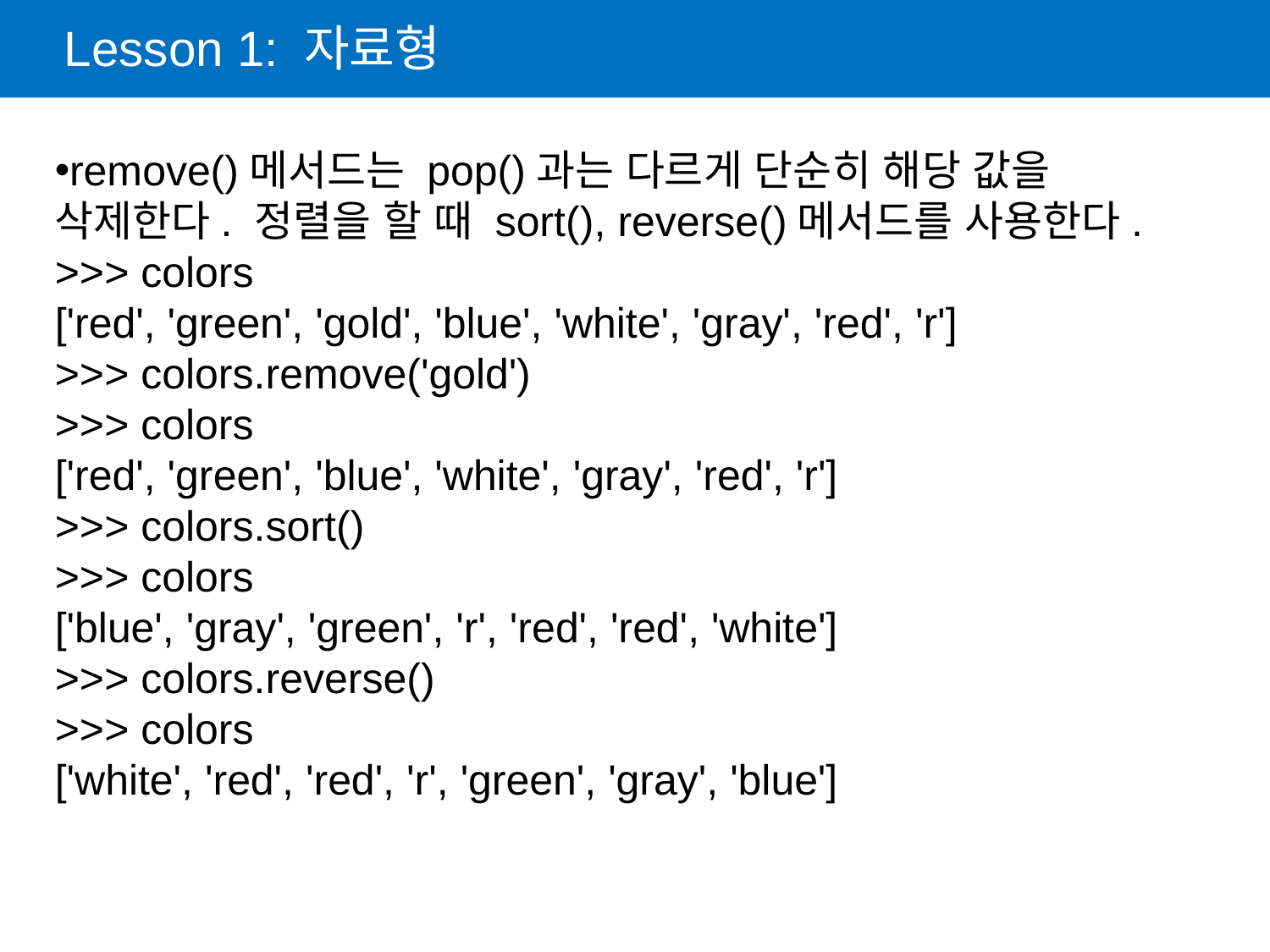

# Lesson 1: 자료형
remove()메서드는 pop()과는 다르게 단순히 해당 값을 삭제한다. 정렬을 할 때 sort(), reverse()메서드를 사용한다.
>>> colors
['red', 'green', 'gold', 'blue', 'white', 'gray', 'red', 'r']
>>> colors.remove('gold')
>>> colors
['red', 'green', 'blue', 'white', 'gray', 'red', 'r']
>>> colors.sort()
>>> colors
['blue', 'gray', 'green', 'r', 'red', 'red', 'white']
>>> colors.reverse()
>>> colors
['white', 'red', 'red', 'r', 'green', 'gray', 'blue']